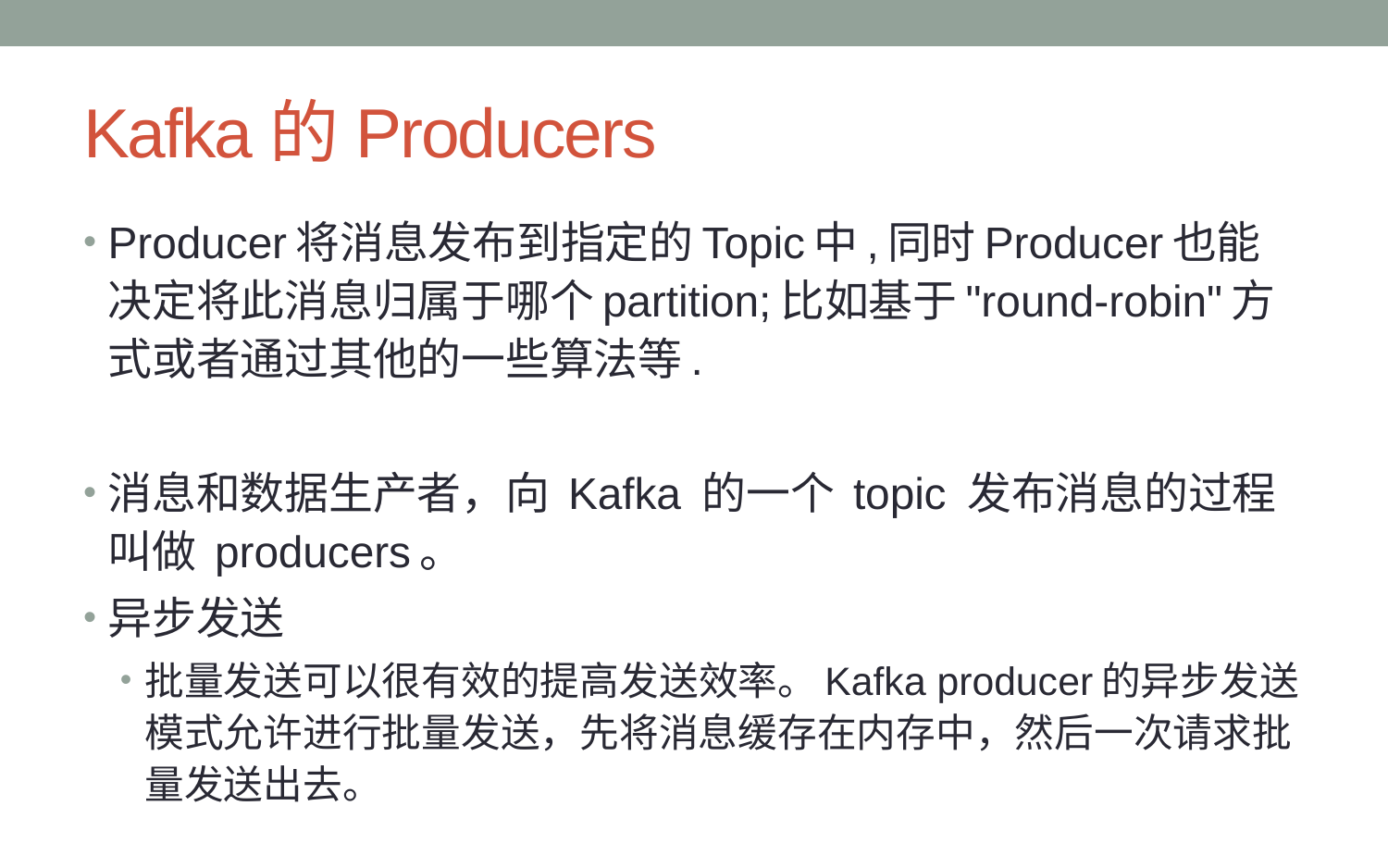

# Kafka的Producers
Producer将消息发布到指定的Topic中,同时Producer也能决定将此消息归属于哪个partition;比如基于"round-robin"方式或者通过其他的一些算法等.

消息和数据生产者，向 Kafka 的一个 topic 发布消息的过程叫做 producers。
异步发送
批量发送可以很有效的提高发送效率。Kafka producer的异步发送模式允许进行批量发送，先将消息缓存在内存中，然后一次请求批量发送出去。